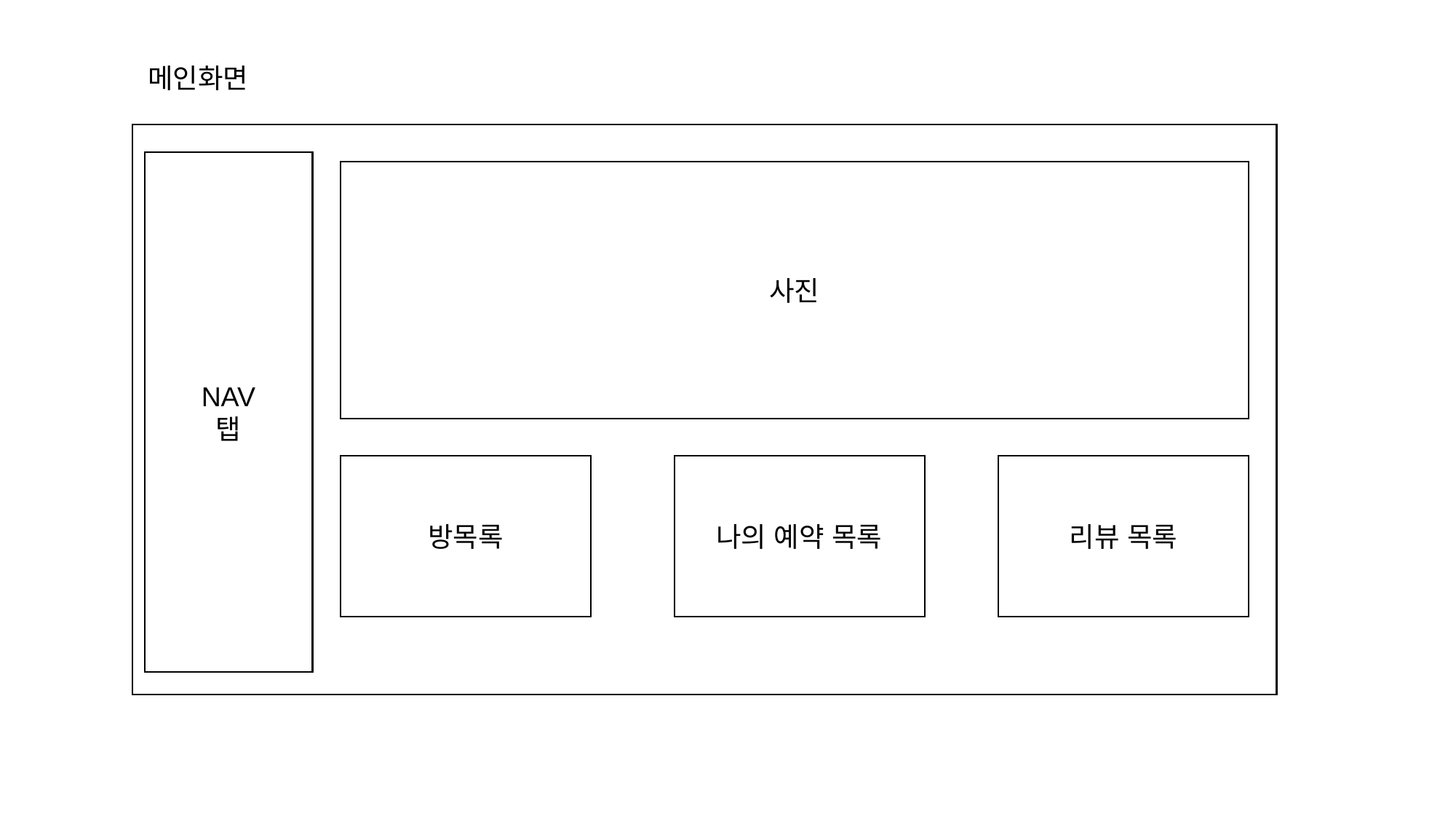

메인화면

NAV
탭
사진
방목록
나의 예약 목록
리뷰 목록